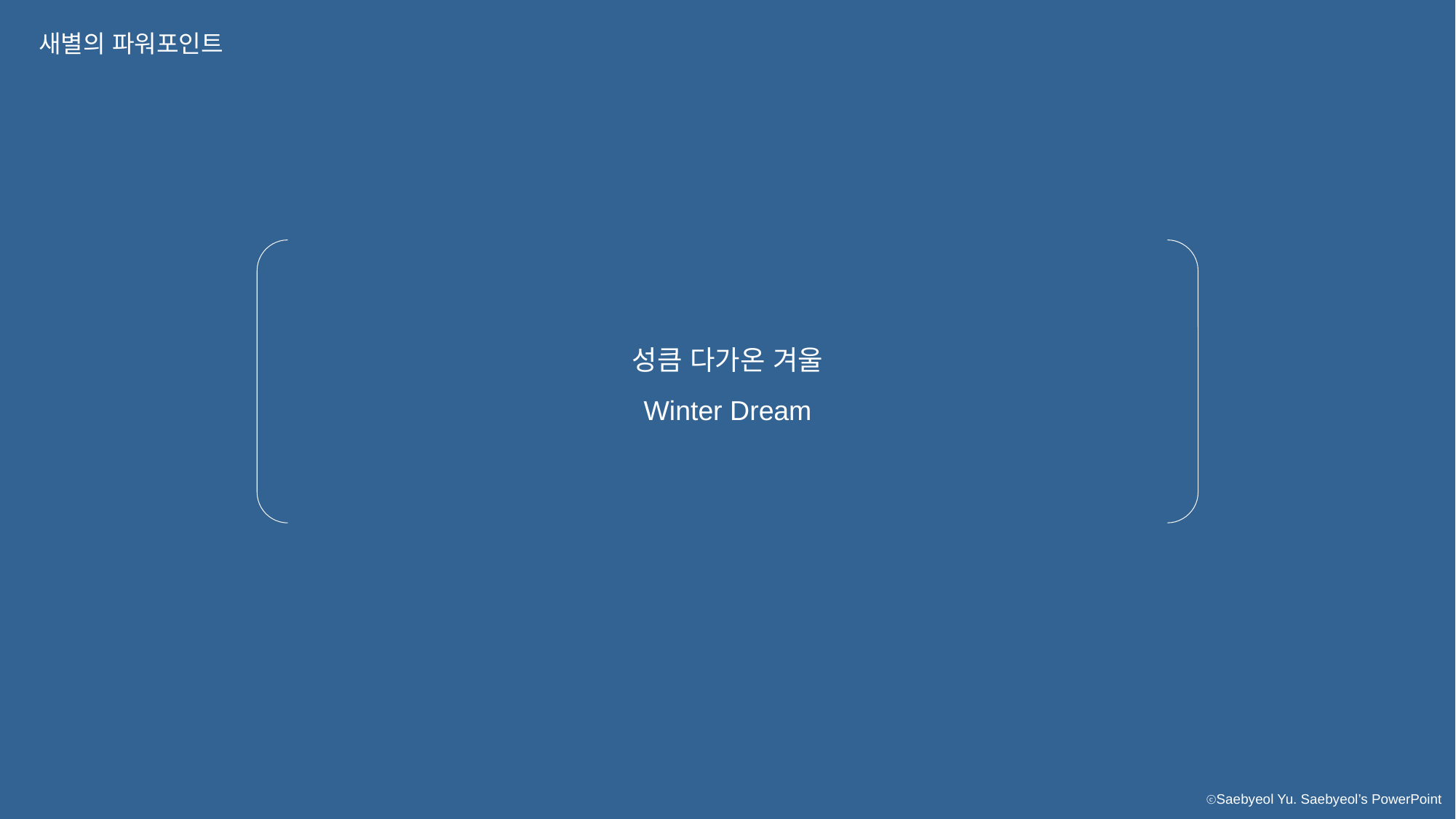

새별의 파워포인트

성큼 다가온 겨울
Winter Dream